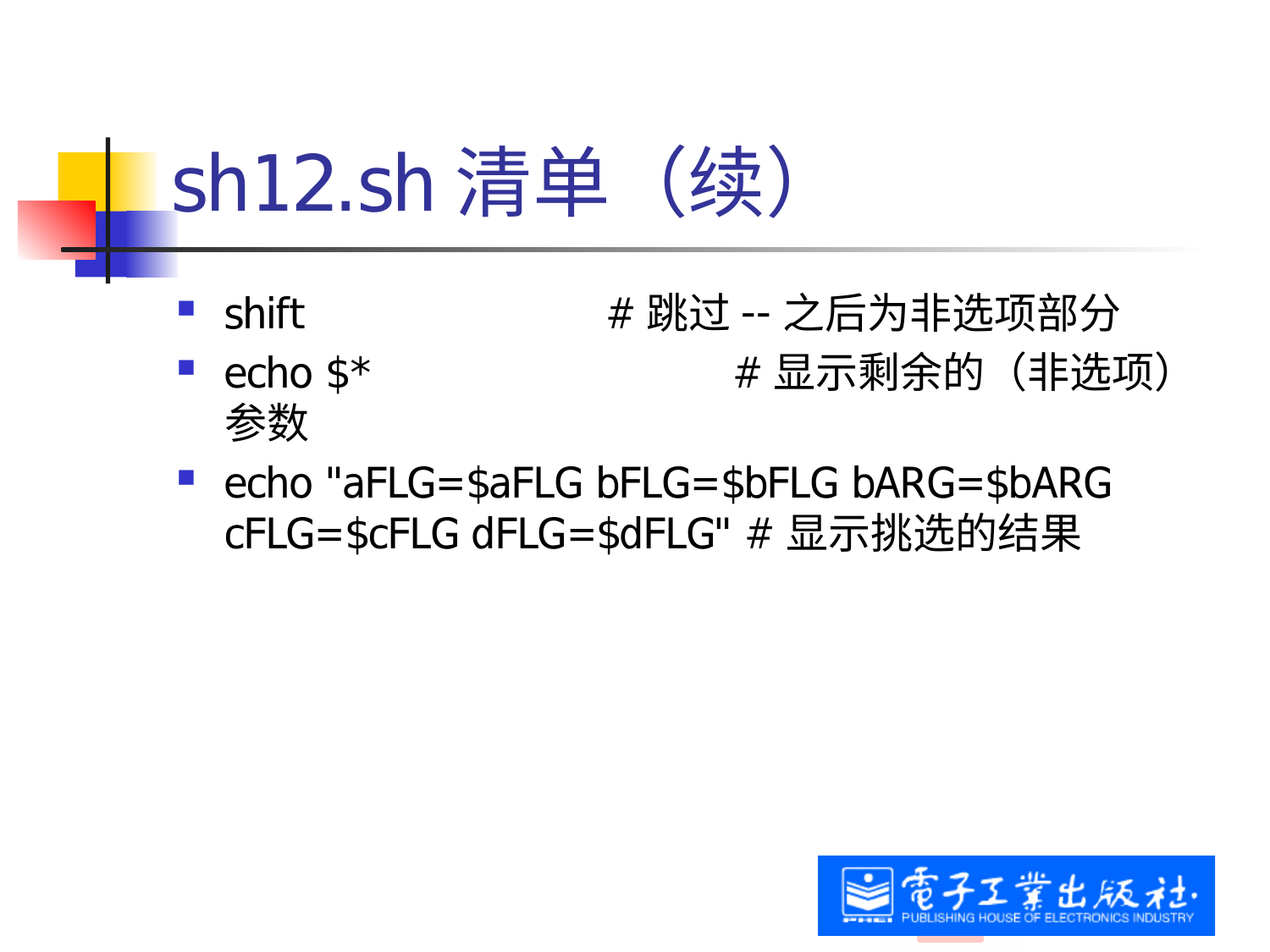

# sh12.sh清单（续）
shift			#跳过--之后为非选项部分
echo $*			#显示剩余的（非选项）参数
echo "aFLG=$aFLG bFLG=$bFLG bARG=$bARG cFLG=$cFLG dFLG=$dFLG" #显示挑选的结果